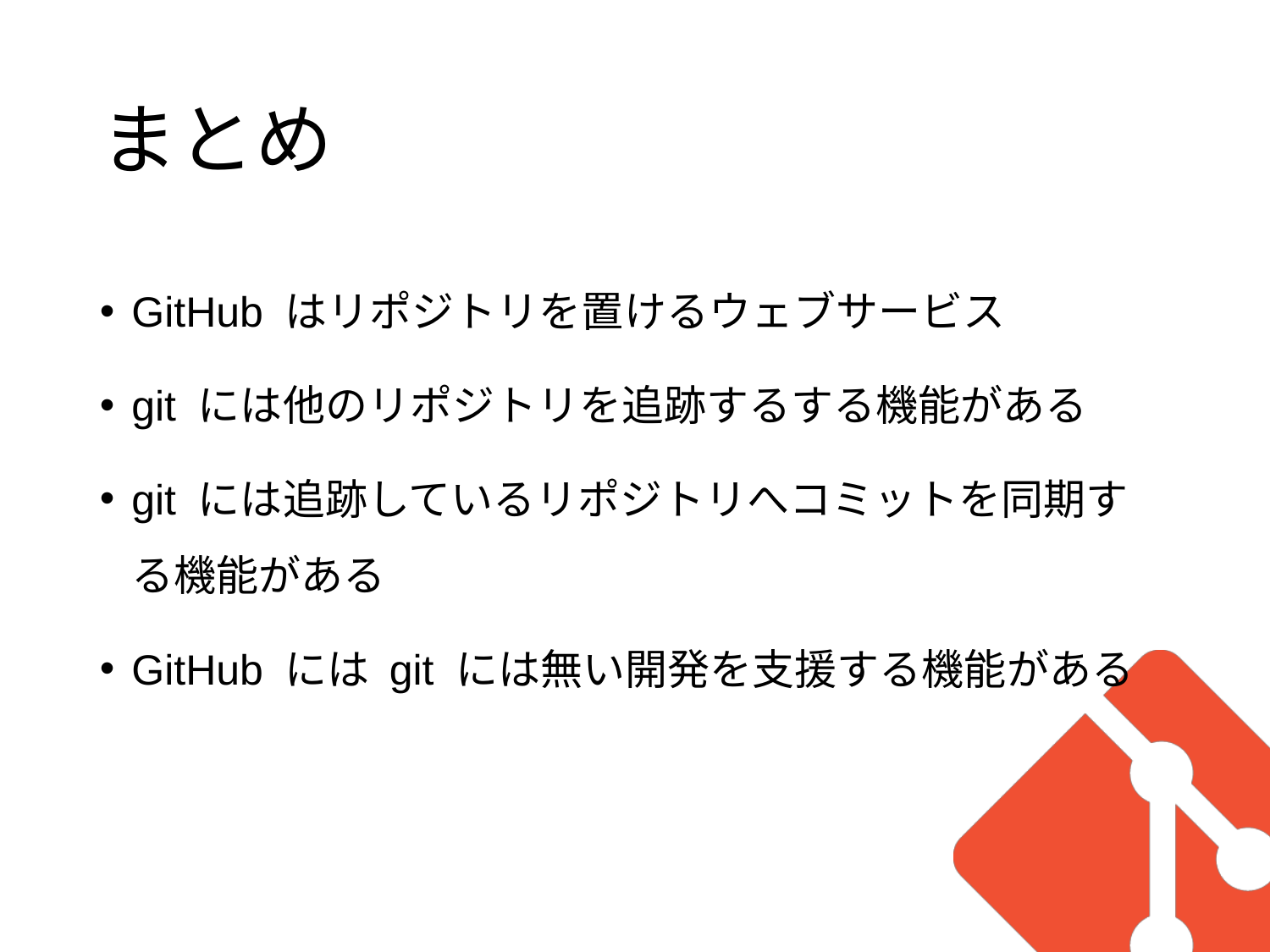

# まとめ
GitHub はリポジトリを置けるウェブサービス
git には他のリポジトリを追跡するする機能がある
git には追跡しているリポジトリへコミットを同期する機能がある
GitHub には git には無い開発を支援する機能がある